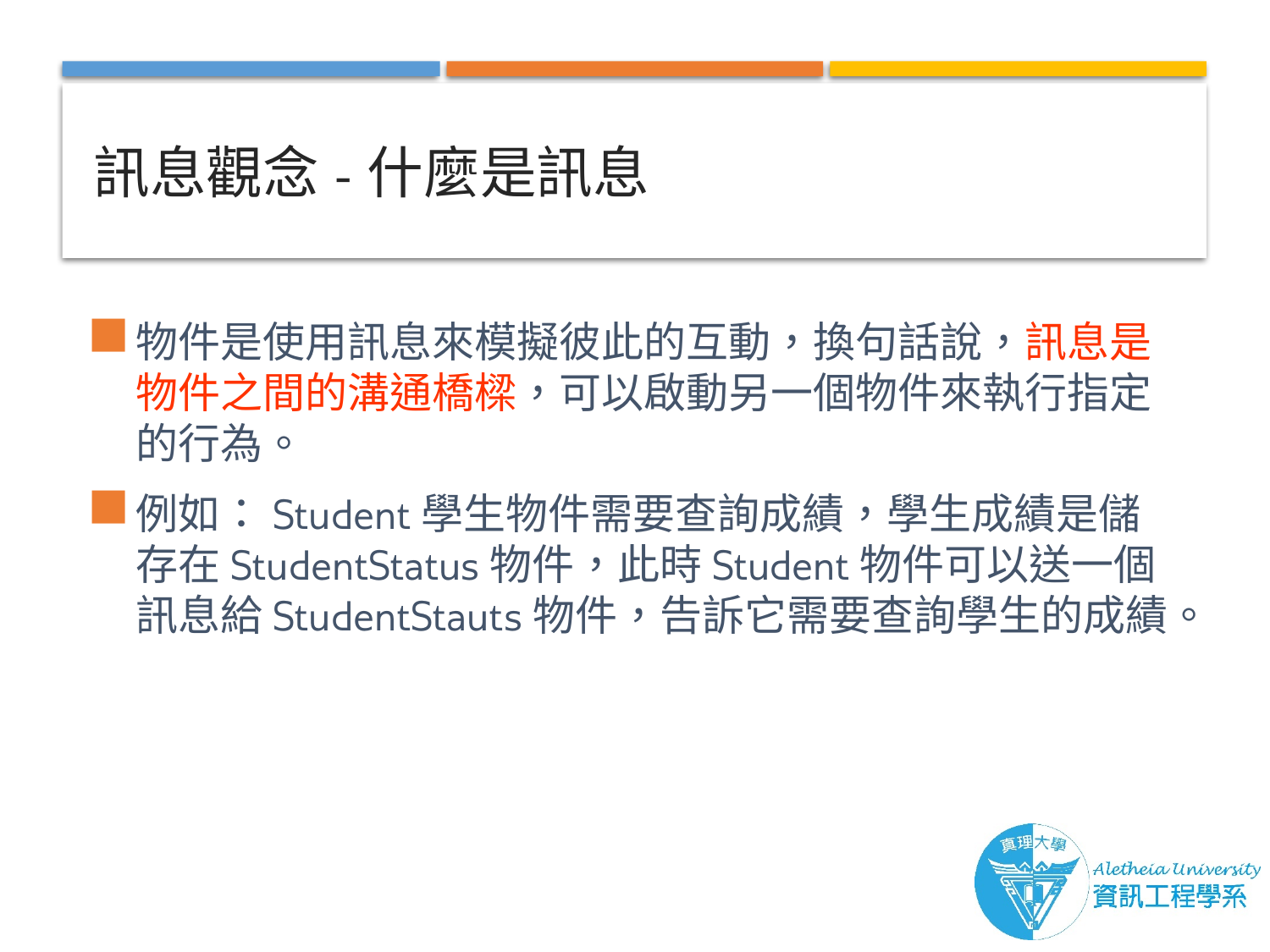

# 訊息觀念-什麼是訊息
物件是使用訊息來模擬彼此的互動，換句話說，訊息是物件之間的溝通橋樑，可以啟動另一個物件來執行指定的行為。
例如：Student學生物件需要查詢成績，學生成績是儲存在StudentStatus物件，此時Student物件可以送一個訊息給StudentStauts物件，告訴它需要查詢學生的成績。